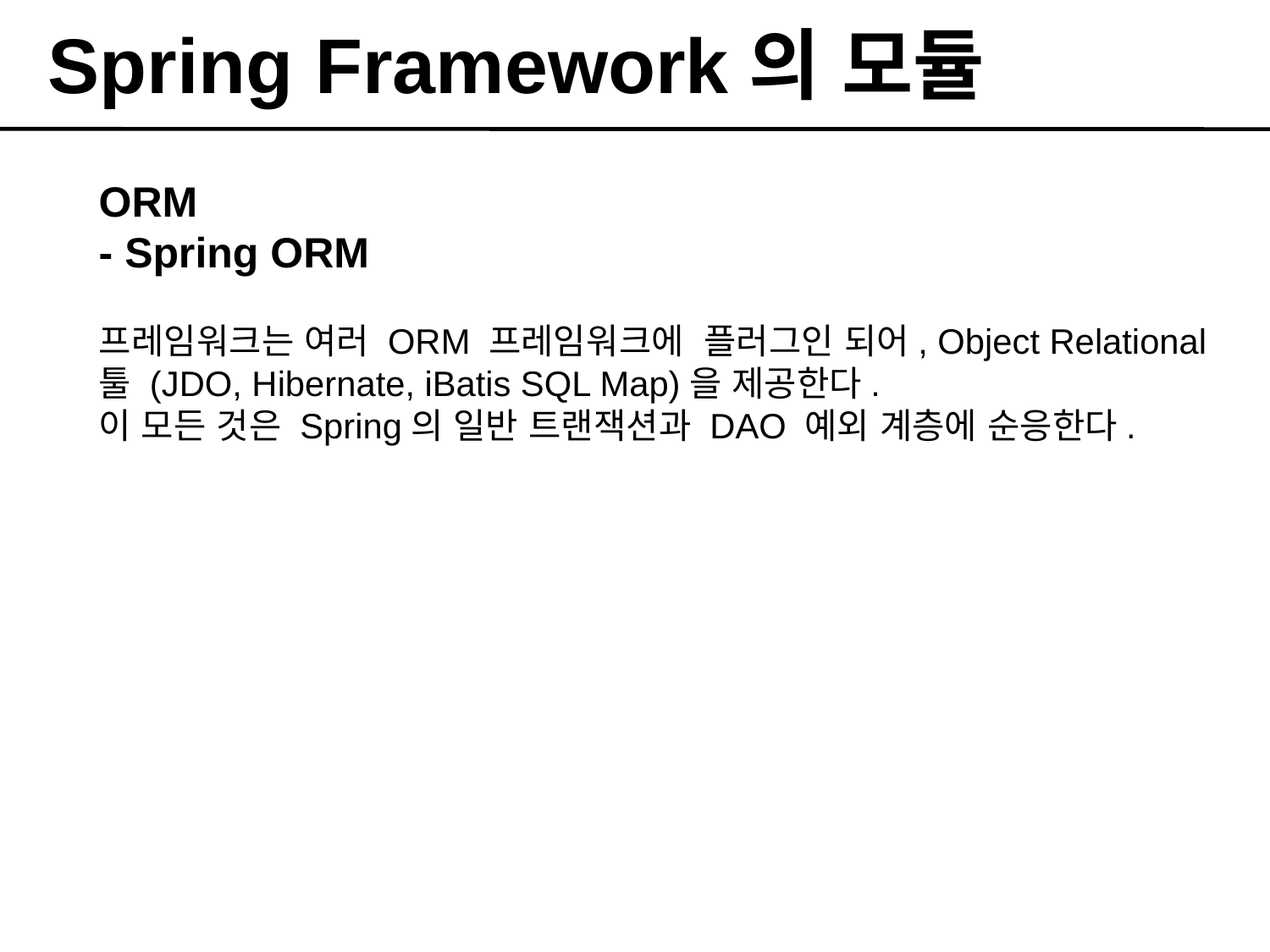

Spring Framework의 모듈
ORM
- Spring ORM

프레임워크는 여러 ORM 프레임워크에  플러그인 되어, Object Relational
툴 (JDO, Hibernate, iBatis SQL Map)을 제공한다.
이 모든 것은 Spring의 일반 트랜잭션과 DAO 예외 계층에 순응한다.